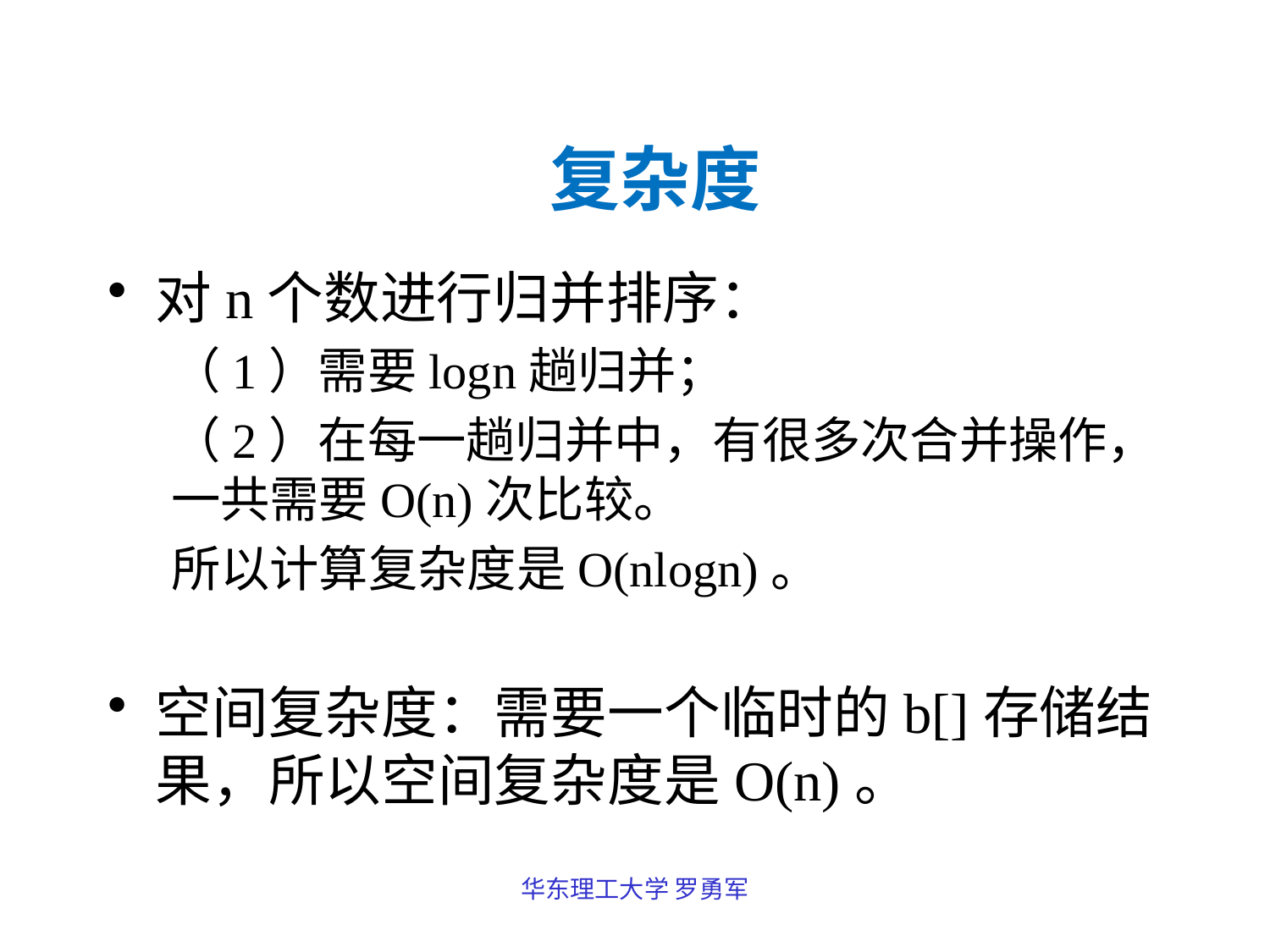

# 复杂度
对n个数进行归并排序：
（1）需要logn趟归并；
（2）在每一趟归并中，有很多次合并操作，一共需要O(n)次比较。
所以计算复杂度是O(nlogn)。

空间复杂度：需要一个临时的b[]存储结果，所以空间复杂度是O(n)。

华东理工大学 罗勇军